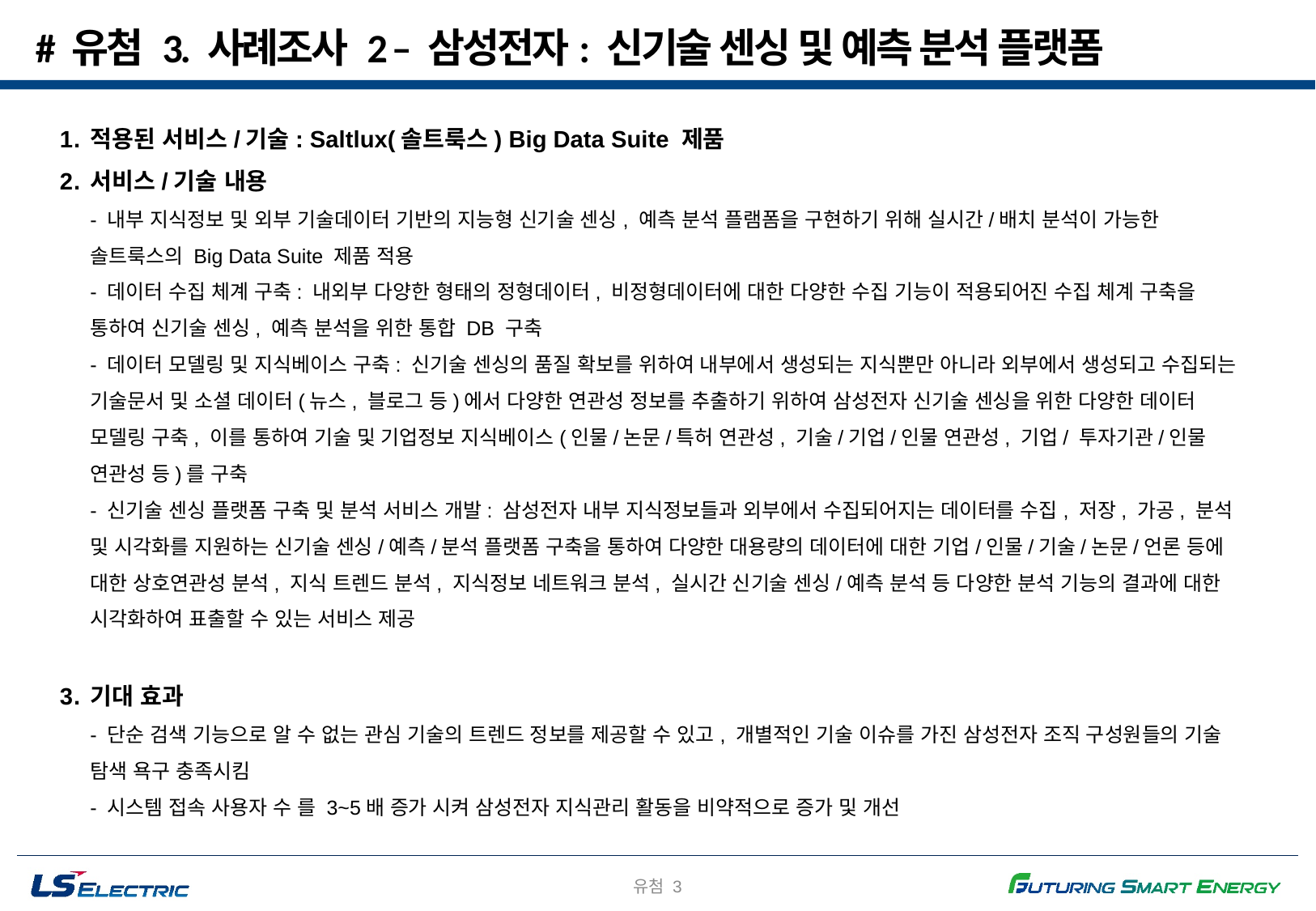

# # 유첨 3. 사례조사 2 – 삼성전자: 신기술 센싱 및 예측 분석 플랫폼
적용된 서비스/기술: Saltlux(솔트룩스) Big Data Suite 제품
서비스/기술 내용
- 내부 지식정보 및 외부 기술데이터 기반의 지능형 신기술 센싱, 예측 분석 플램폼을 구현하기 위해 실시간/배치 분석이 가능한 솔트룩스의 Big Data Suite 제품 적용
- 데이터 수집 체계 구축: 내외부 다양한 형태의 정형데이터, 비정형데이터에 대한 다양한 수집 기능이 적용되어진 수집 체계 구축을 통하여 신기술 센싱, 예측 분석을 위한 통합 DB 구축
- 데이터 모델링 및 지식베이스 구축: 신기술 센싱의 품질 확보를 위하여 내부에서 생성되는 지식뿐만 아니라 외부에서 생성되고 수집되는 기술문서 및 소셜 데이터(뉴스, 블로그 등)에서 다양한 연관성 정보를 추출하기 위하여 삼성전자 신기술 센싱을 위한 다양한 데이터 모델링 구축, 이를 통하여 기술 및 기업정보 지식베이스(인물/논문/특허 연관성, 기술/기업/인물 연관성, 기업/ 투자기관/인물 연관성 등)를 구축
- 신기술 센싱 플랫폼 구축 및 분석 서비스 개발: 삼성전자 내부 지식정보들과 외부에서 수집되어지는 데이터를 수집, 저장, 가공, 분석 및 시각화를 지원하는 신기술 센싱/예측/분석 플랫폼 구축을 통하여 다양한 대용량의 데이터에 대한 기업/인물/기술/논문/언론 등에 대한 상호연관성 분석, 지식 트렌드 분석, 지식정보 네트워크 분석, 실시간 신기술 센싱/예측 분석 등 다양한 분석 기능의 결과에 대한 시각화하여 표출할 수 있는 서비스 제공
기대 효과
- 단순 검색 기능으로 알 수 없는 관심 기술의 트렌드 정보를 제공할 수 있고, 개별적인 기술 이슈를 가진 삼성전자 조직 구성원들의 기술 탐색 욕구 충족시킴
- 시스템 접속 사용자 수 를 3~5배 증가 시켜 삼성전자 지식관리 활동을 비약적으로 증가 및 개선
유첨 3